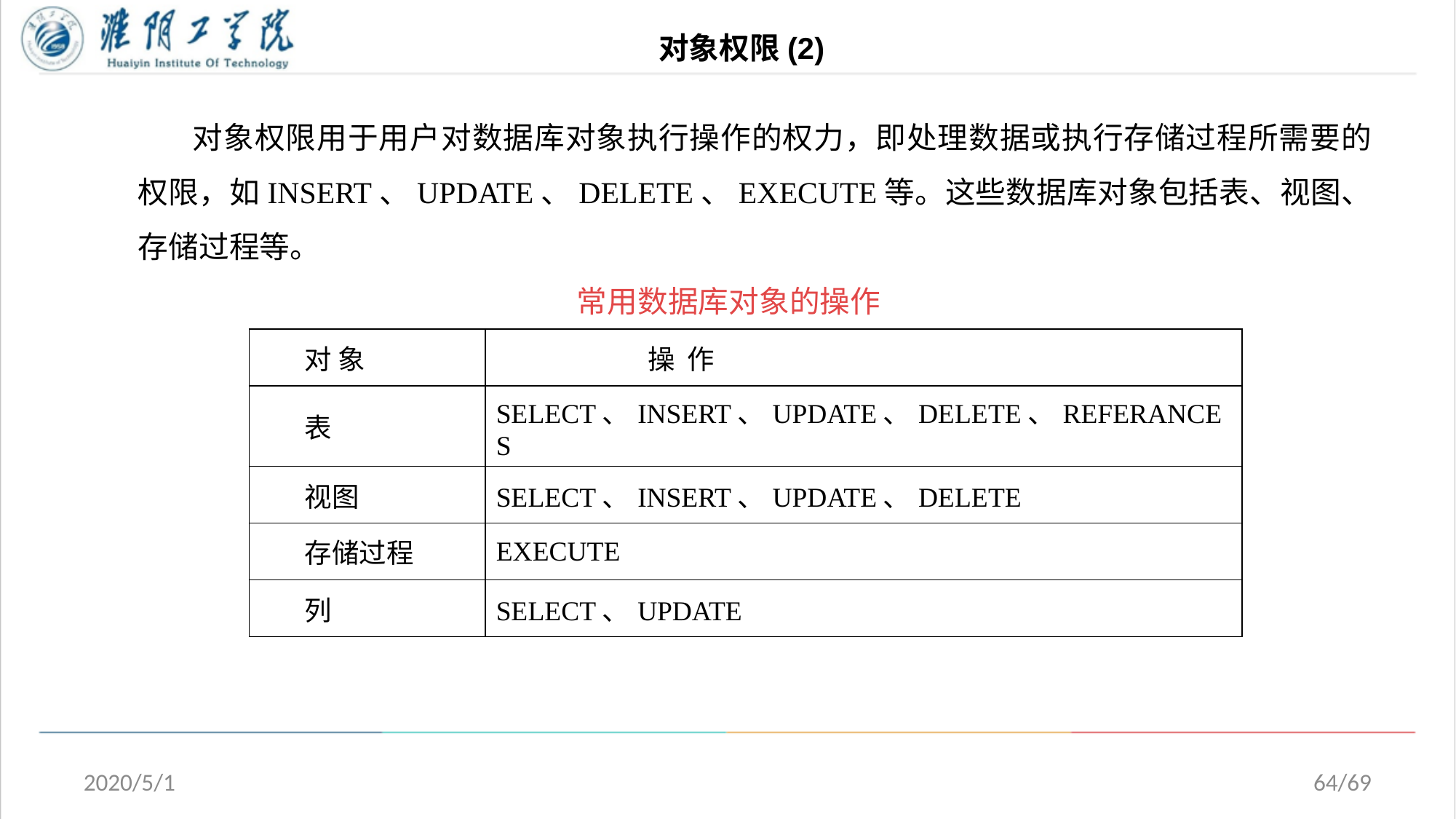

# 对象权限(2)
对象权限用于用户对数据库对象执行操作的权力，即处理数据或执行存储过程所需要的权限，如INSERT、UPDATE、DELETE、EXECUTE等。这些数据库对象包括表、视图、存储过程等。
                                                        常用数据库对象的操作
| 对 象 | 操 作 |
| --- | --- |
| 表 | SELECT、INSERT、UPDATE、DELETE、REFERANCES |
| 视图 | SELECT、INSERT、UPDATE、DELETE |
| 存储过程 | EXECUTE |
| 列 | SELECT、UPDATE |
2020/5/1
64/69